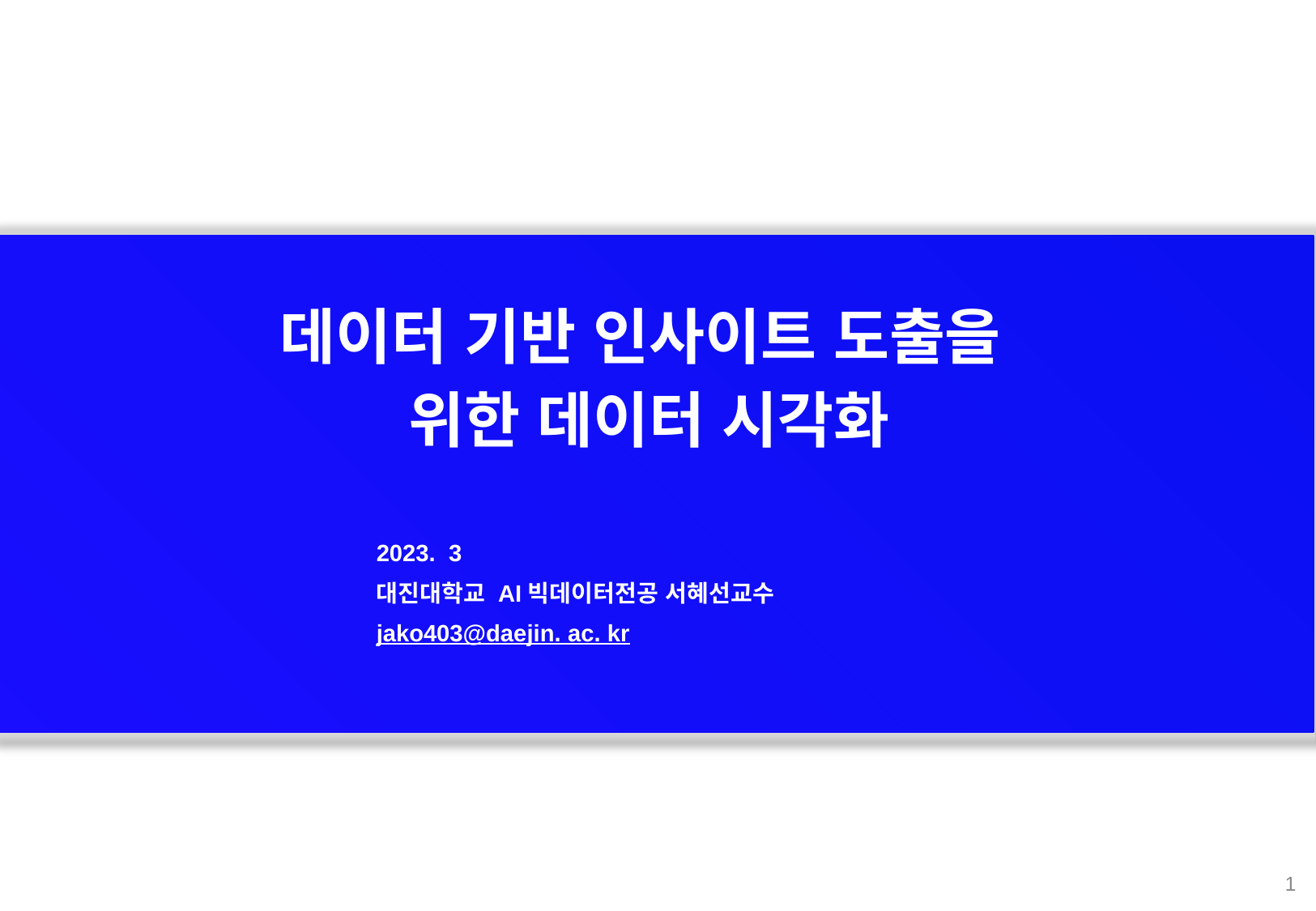

데이터 기반 인사이트 도출을
위한 데이터 시각화
2023.  3
대진대학교 AI빅데이터전공 서혜선교수
jako403@daejin. ac. kr

1